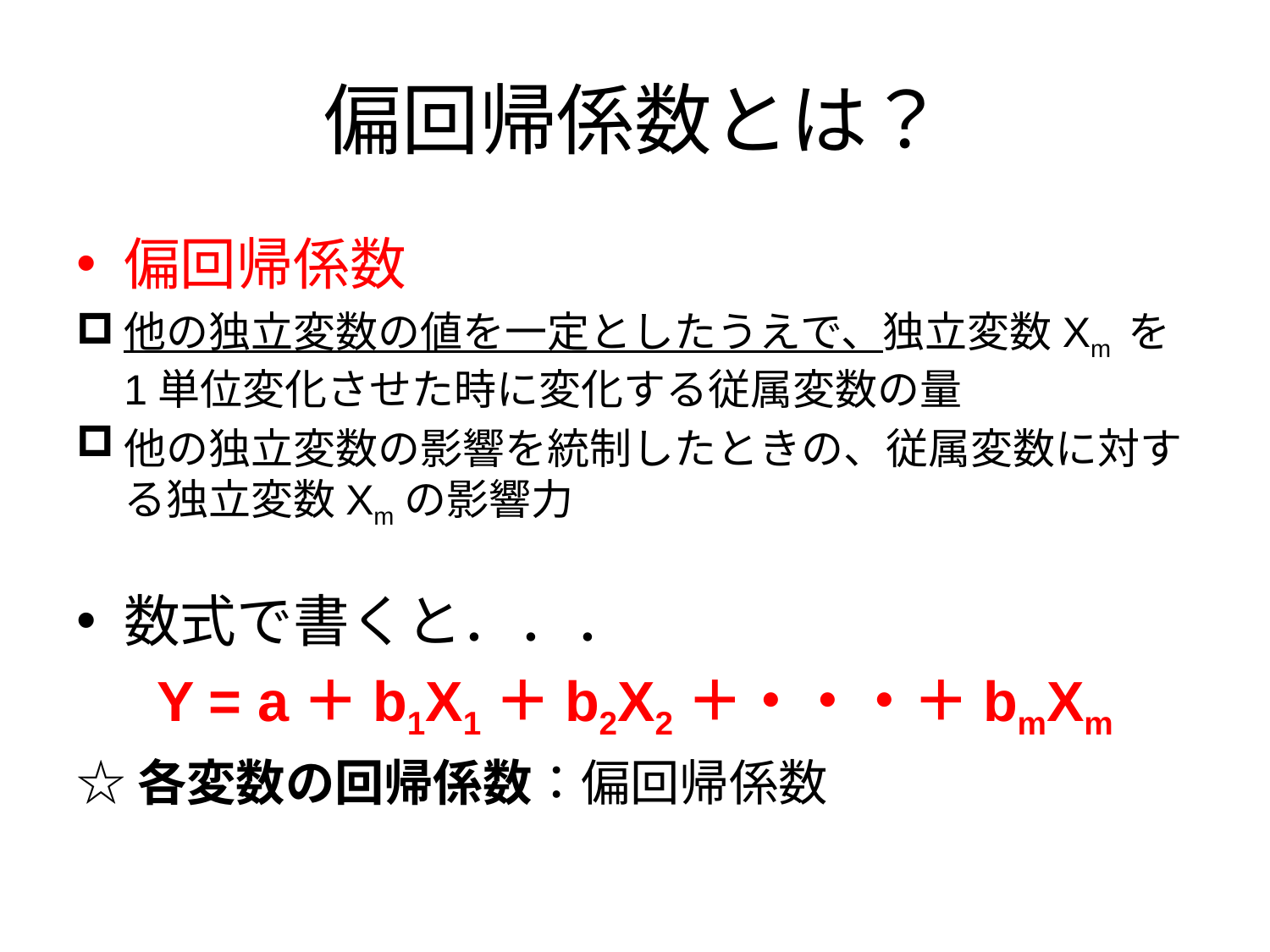

# 偏回帰係数とは？
偏回帰係数
他の独立変数の値を一定としたうえで、独立変数Xm を1単位変化させた時に変化する従属変数の量
他の独立変数の影響を統制したときの、従属変数に対する独立変数Xmの影響力

数式で書くと．．．
Y = a＋b1X1＋b2X2＋・・・＋bmXm
☆各変数の回帰係数：偏回帰係数